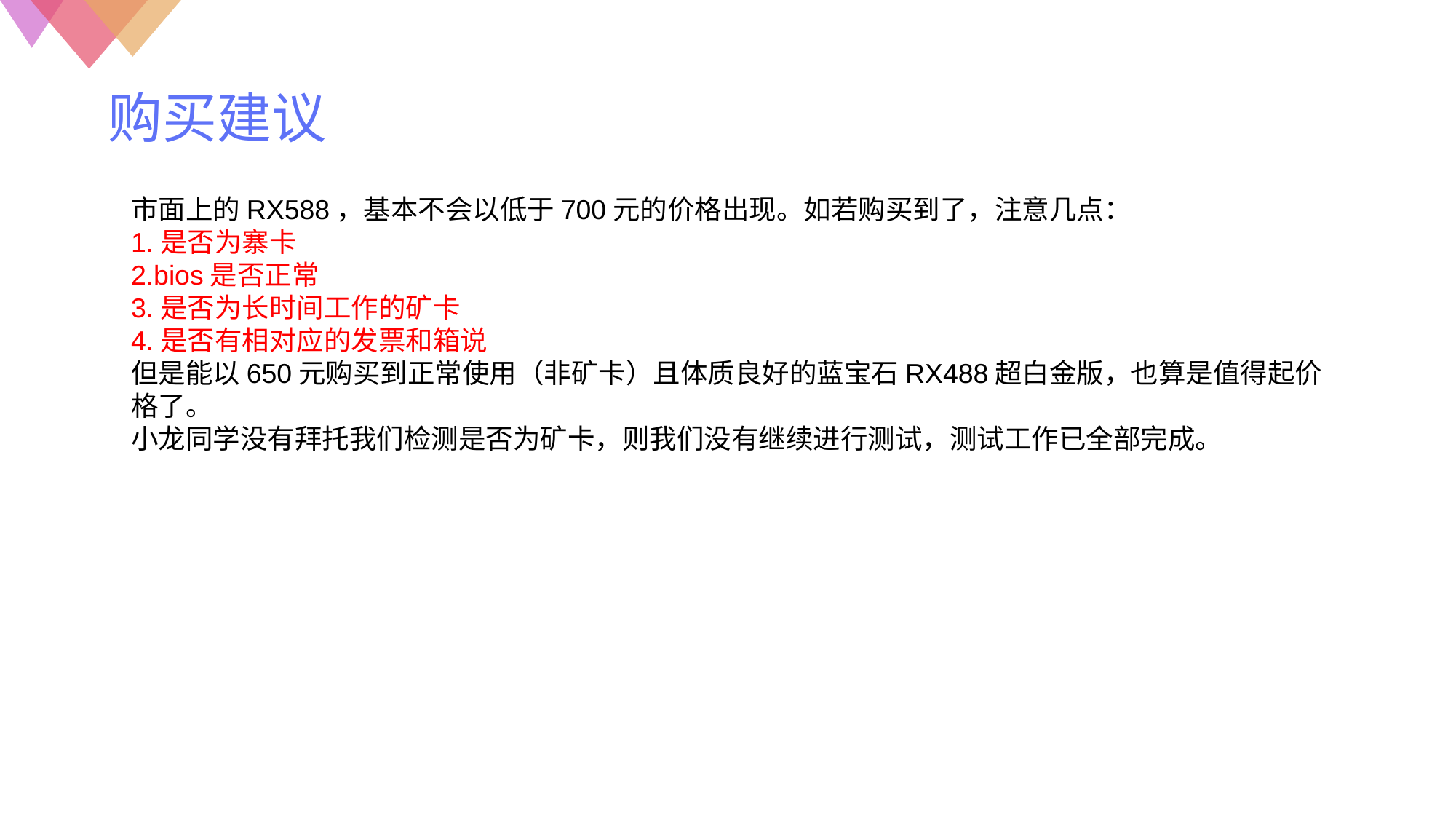

购买建议
市面上的RX588，基本不会以低于700元的价格出现。如若购买到了，注意几点：
1.是否为寨卡
2.bios是否正常
3.是否为长时间工作的矿卡
4.是否有相对应的发票和箱说
但是能以650元购买到正常使用（非矿卡）且体质良好的蓝宝石RX488超白金版，也算是值得起价格了。
小龙同学没有拜托我们检测是否为矿卡，则我们没有继续进行测试，测试工作已全部完成。